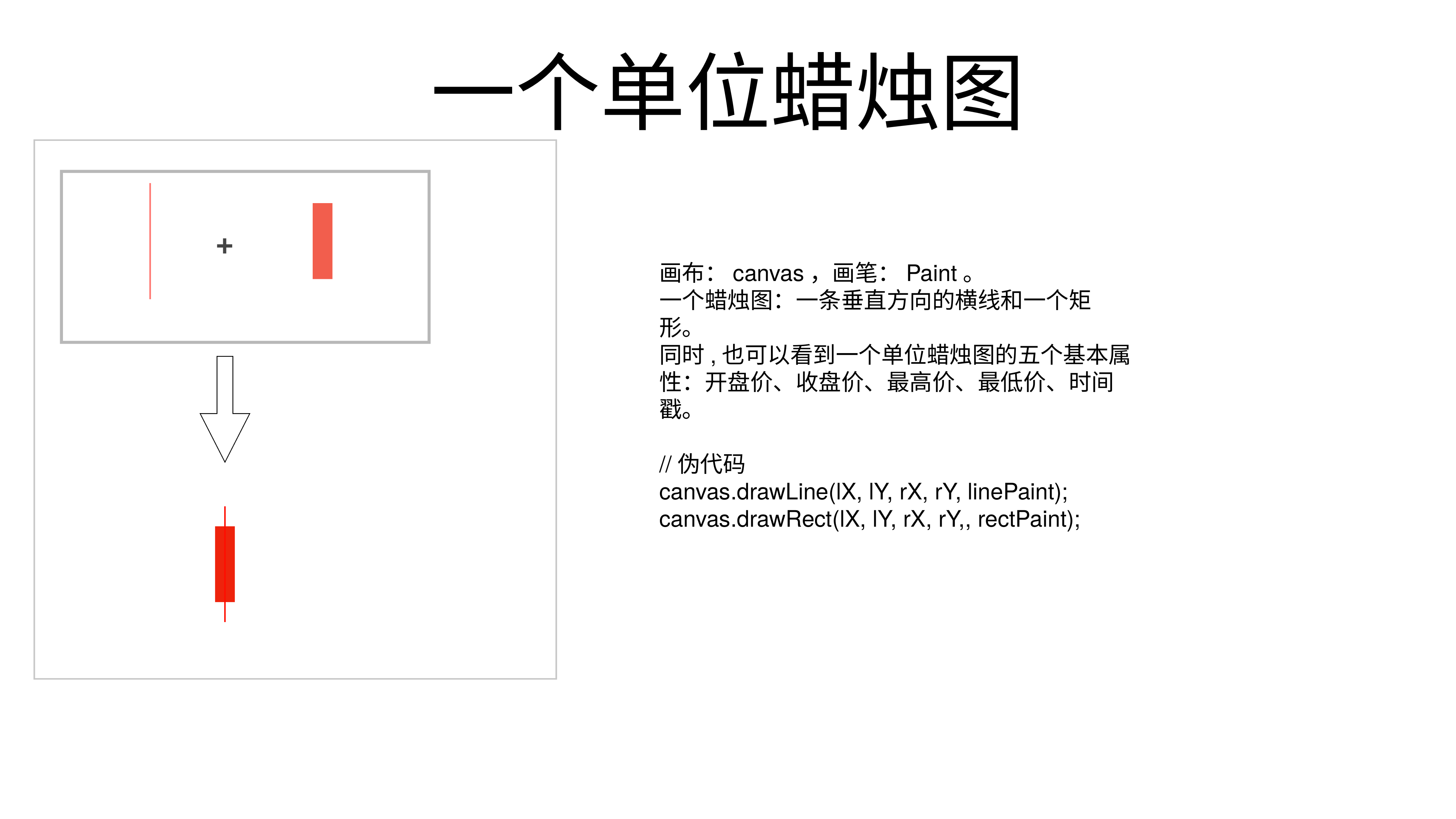

# 一个单位蜡烛图

+
画布：canvas，画笔：Paint。
一个蜡烛图：一条垂直方向的横线和一个矩形。
同时,也可以看到一个单位蜡烛图的五个基本属性：开盘价、收盘价、最高价、最低价、时间戳。

//伪代码
canvas.drawLine(lX, lY, rX, rY, linePaint);
canvas.drawRect(lX, lY, rX, rY,, rectPaint);

11